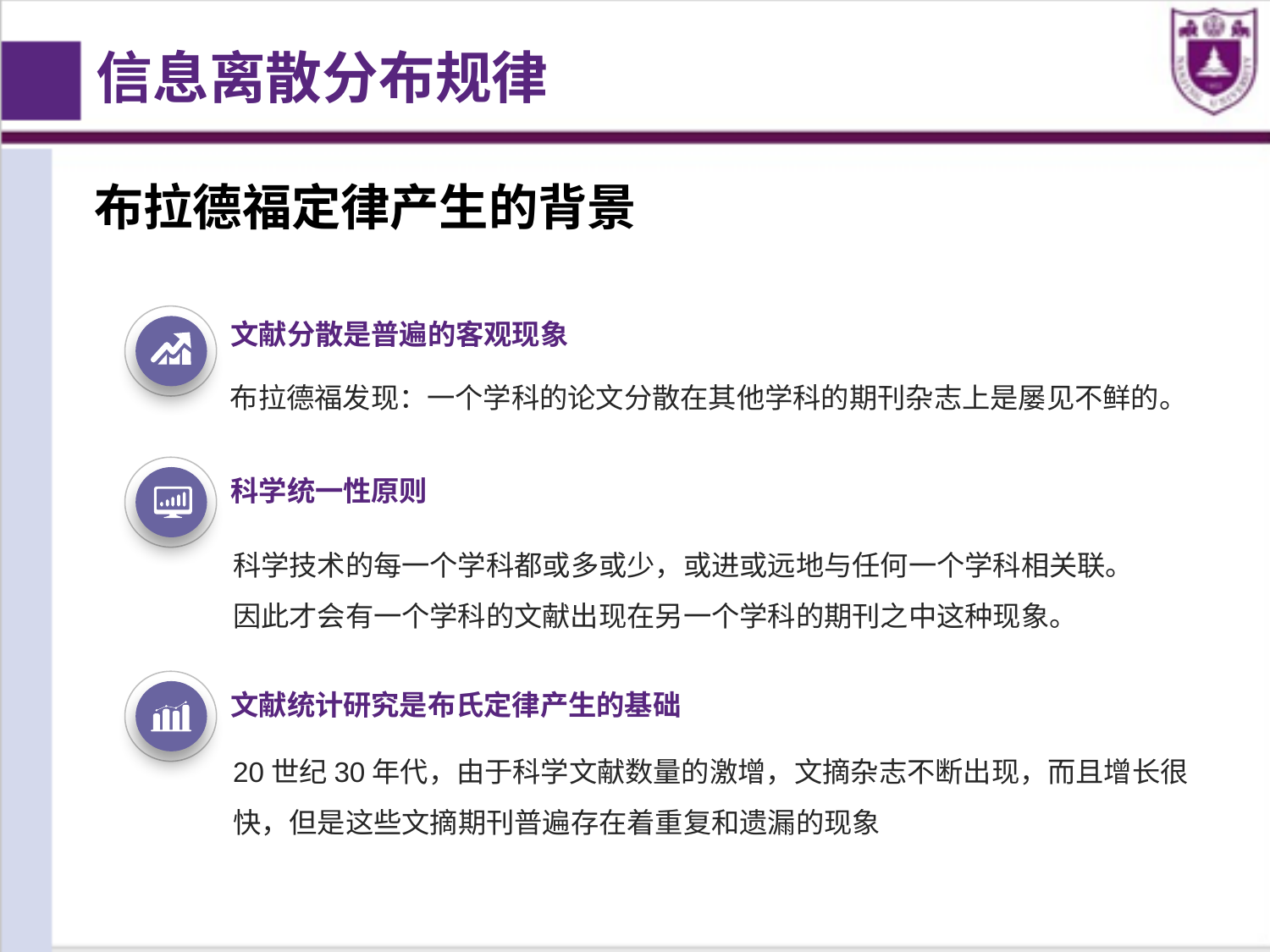

信息离散分布规律
# 布拉德福定律产生的背景

文献分散是普遍的客观现象

布拉德福发现：一个学科的论文分散在其他学科的期刊杂志上是屡见不鲜的。

科学统一性原则

科学技术的每一个学科都或多或少，或进或远地与任何一个学科相关联。因此才会有一个学科的文献出现在另一个学科的期刊之中这种现象。

文献统计研究是布氏定律产生的基础

20世纪30年代，由于科学文献数量的激增，文摘杂志不断出现，而且增长很快，但是这些文摘期刊普遍存在着重复和遗漏的现象